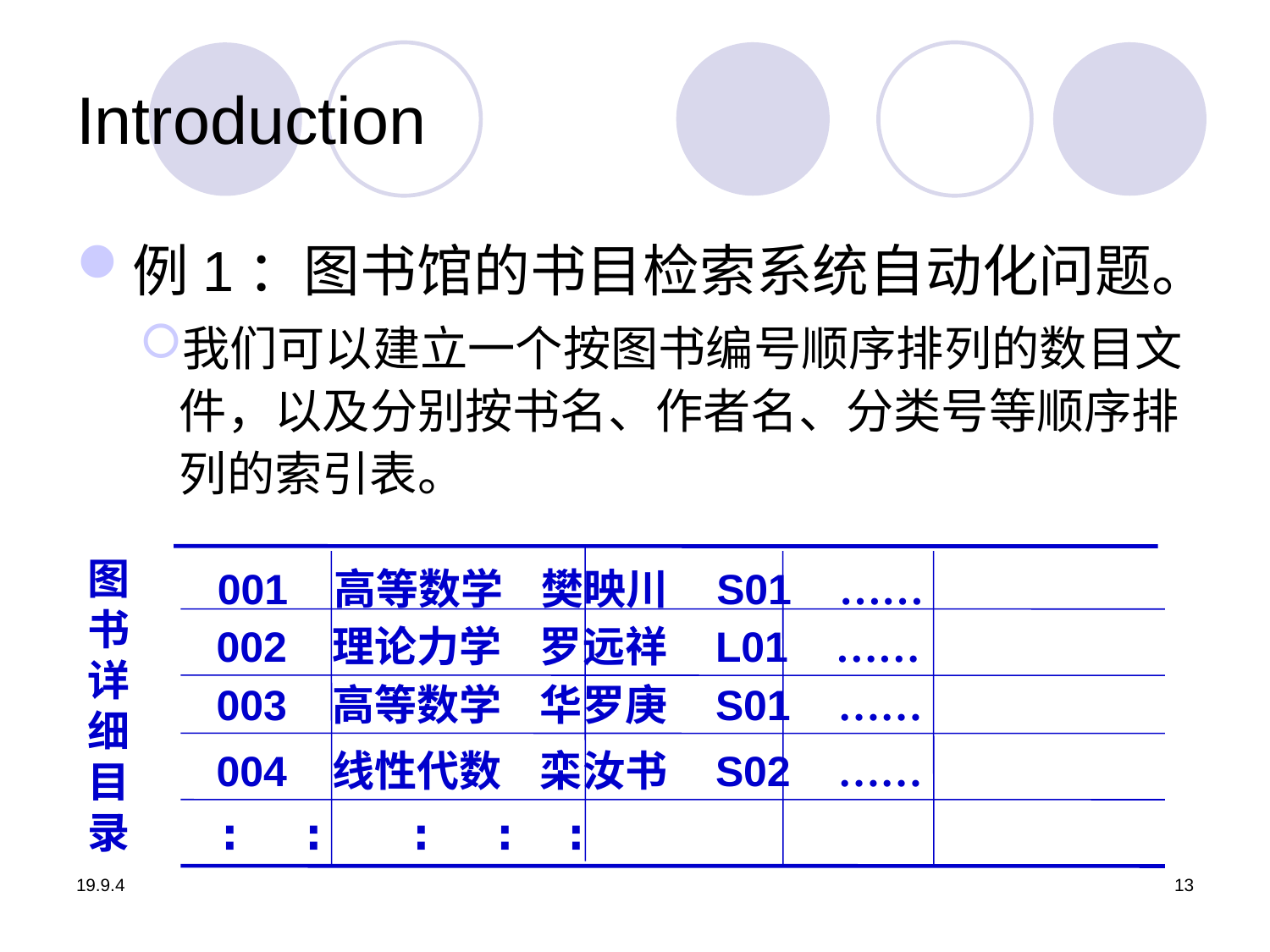

# Introduction
例1：图书馆的书目检索系统自动化问题。
我们可以建立一个按图书编号顺序排列的数目文件，以及分别按书名、作者名、分类号等顺序排列的索引表。

图书详细目录

001   高等数学    樊映川    S01    ……

002   理论力学    罗远祥    L01    ……
003   高等数学    华罗庚    S01    ……

004   线性代数    栾汝书    S02    ……

 ∶      ∶        ∶      ∶     ∶

19.9.4
13